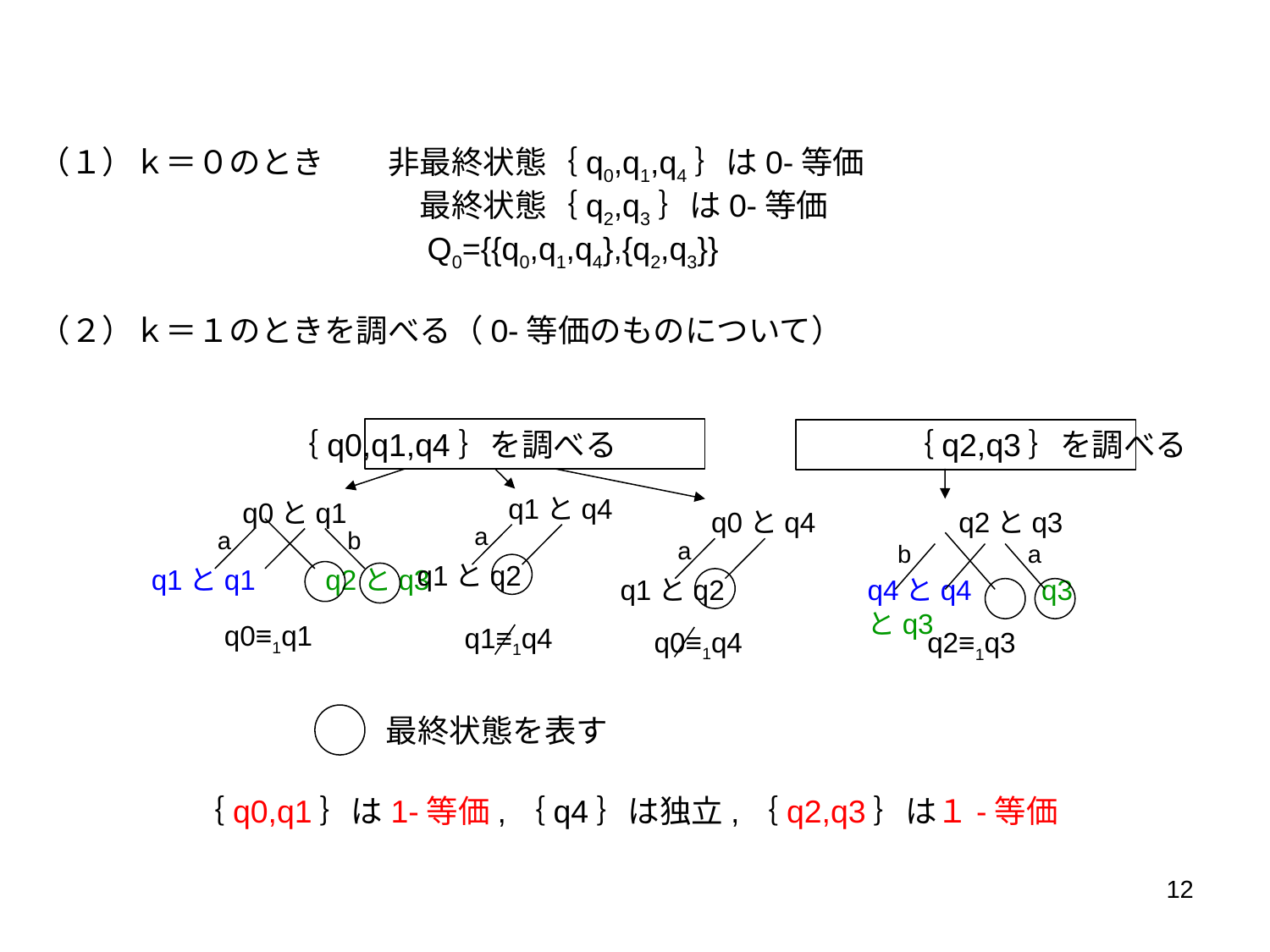

（１）ｋ＝０のとき　　非最終状態｛q0,q1,q4｝は0-等価
　　　　　　　　　　　　最終状態｛q2,q3｝は0-等価
　　　　　　　　　　　　Q0={{q0,q1,q4},{q2,q3}}

（２）ｋ＝１のときを調べる（0-等価のものについて）

｛q0,q1,q4｝を調べる　　　　　　　　　｛q2,q3｝を調べる

　　　q1とq4

q1とq2
a

q1≡1q4

　　　q0とq1

q1とq1　　q2とq3

a

b

　　　q0とq4

q1とq2

a

q0≡1q4

　　　q2とq3

q4とq4　　q3とq3

b

a

q0≡1q1
q2≡1q3

最終状態を表す
｛q0,q1｝は1-等価,｛q4｝は独立,｛q2,q3｝は１-等価
12